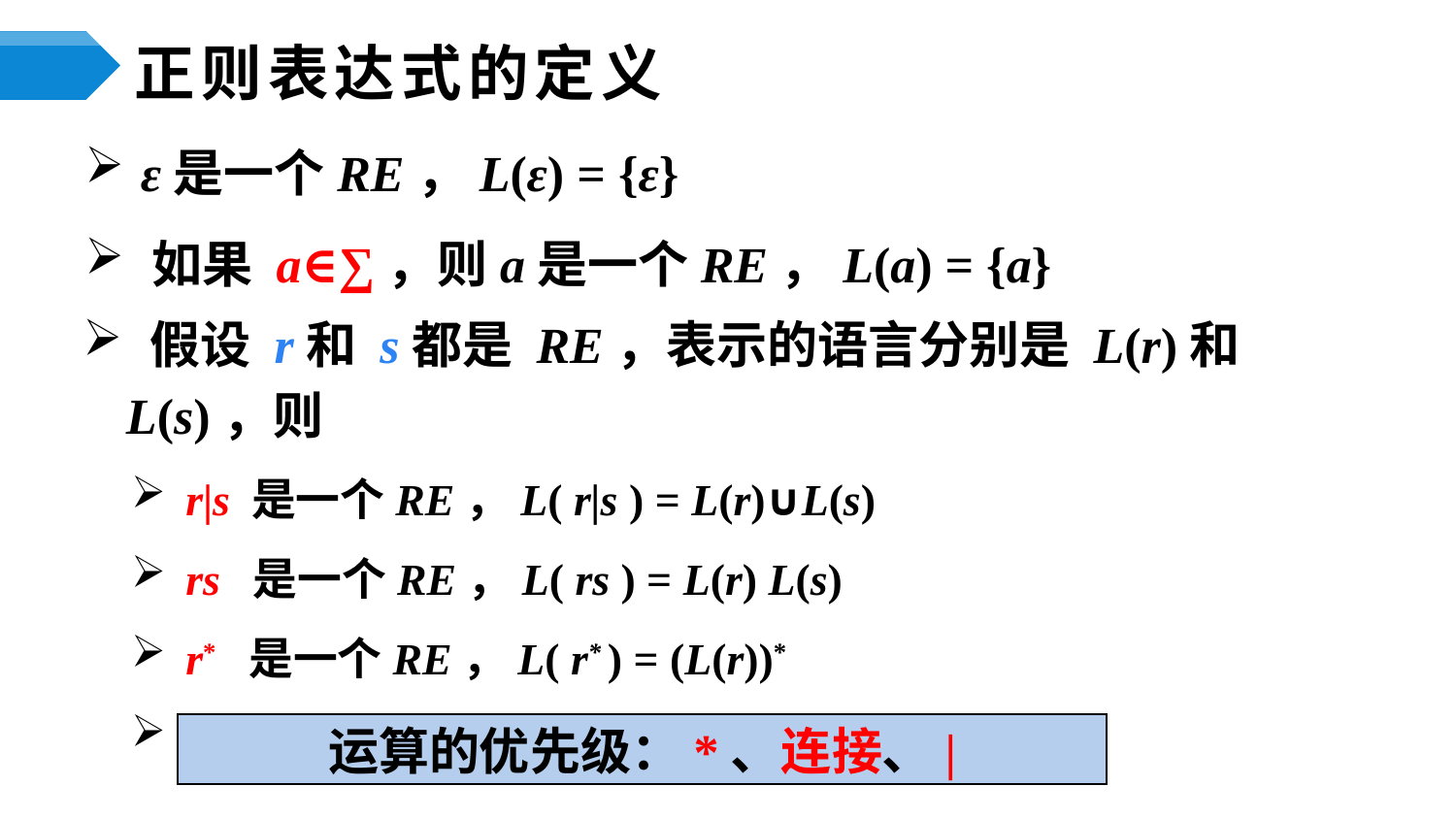

# 正则表达式的定义
 ε是一个RE，L(ε) = {ε}
 如果 a∈∑，则a是一个RE，L(a) = {a}
 假设 r和 s都是 RE，表示的语言分别是 L(r)和L(s)，则
 r|s 是一个RE，L( r|s ) = L(r)∪L(s)
 rs  是一个RE，L( rs ) = L(r) L(s)
 r*  是一个RE，L( r* ) = (L(r))*
 (r) 是一个RE，L( (r) ) = L(r)
运算的优先级：*、连接、|